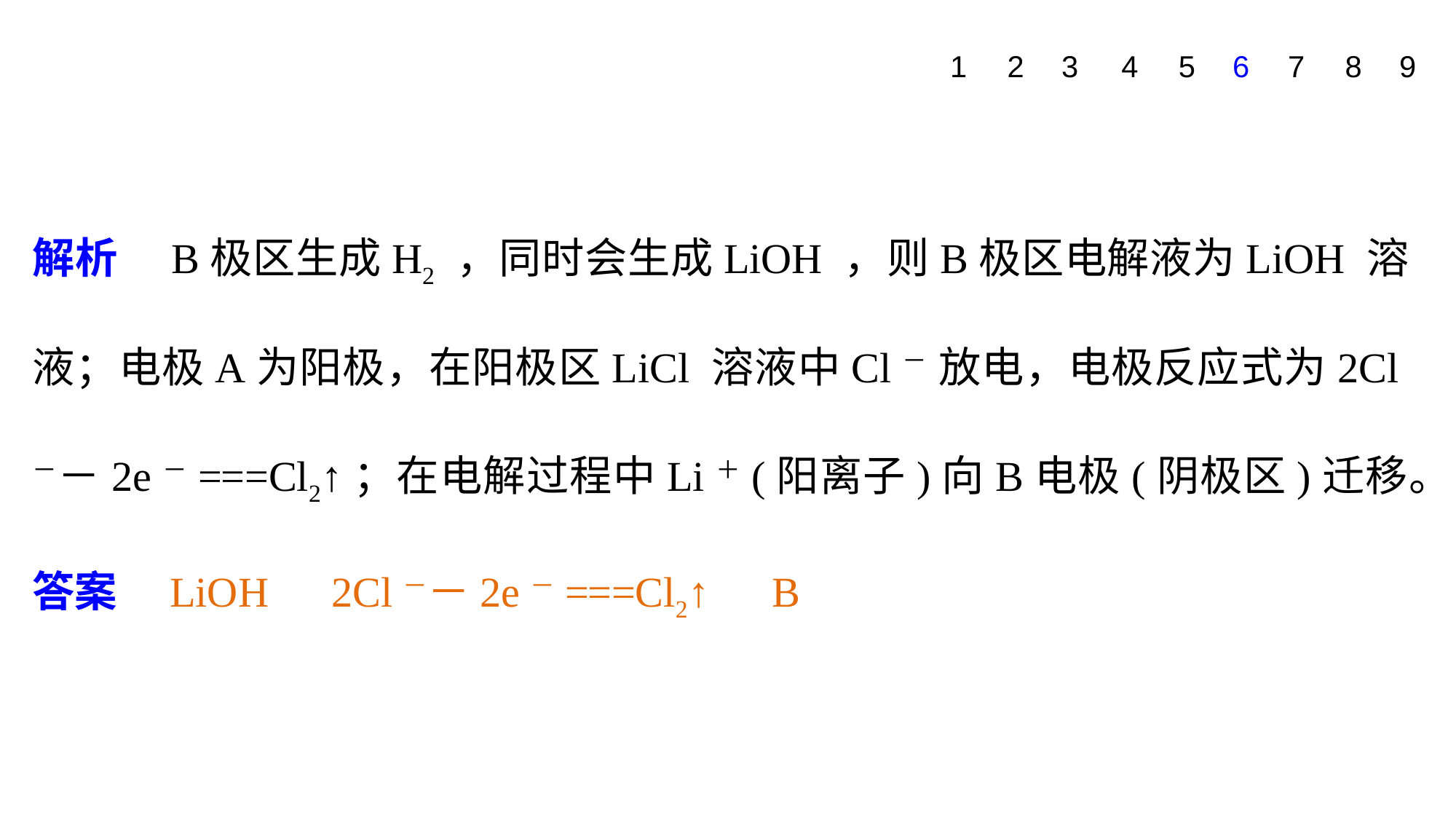

7
8
9
1
2
3
4
5
6
解析　B极区生成H2 ，同时会生成LiOH ，则B极区电解液为LiOH 溶液；电极A为阳极，在阳极区LiCl 溶液中Cl－ 放电，电极反应式为2Cl－－2e－===Cl2↑；在电解过程中Li＋(阳离子)向B电极(阴极区)迁移。
答案　LiOH　2Cl－－2e－===Cl2↑　B